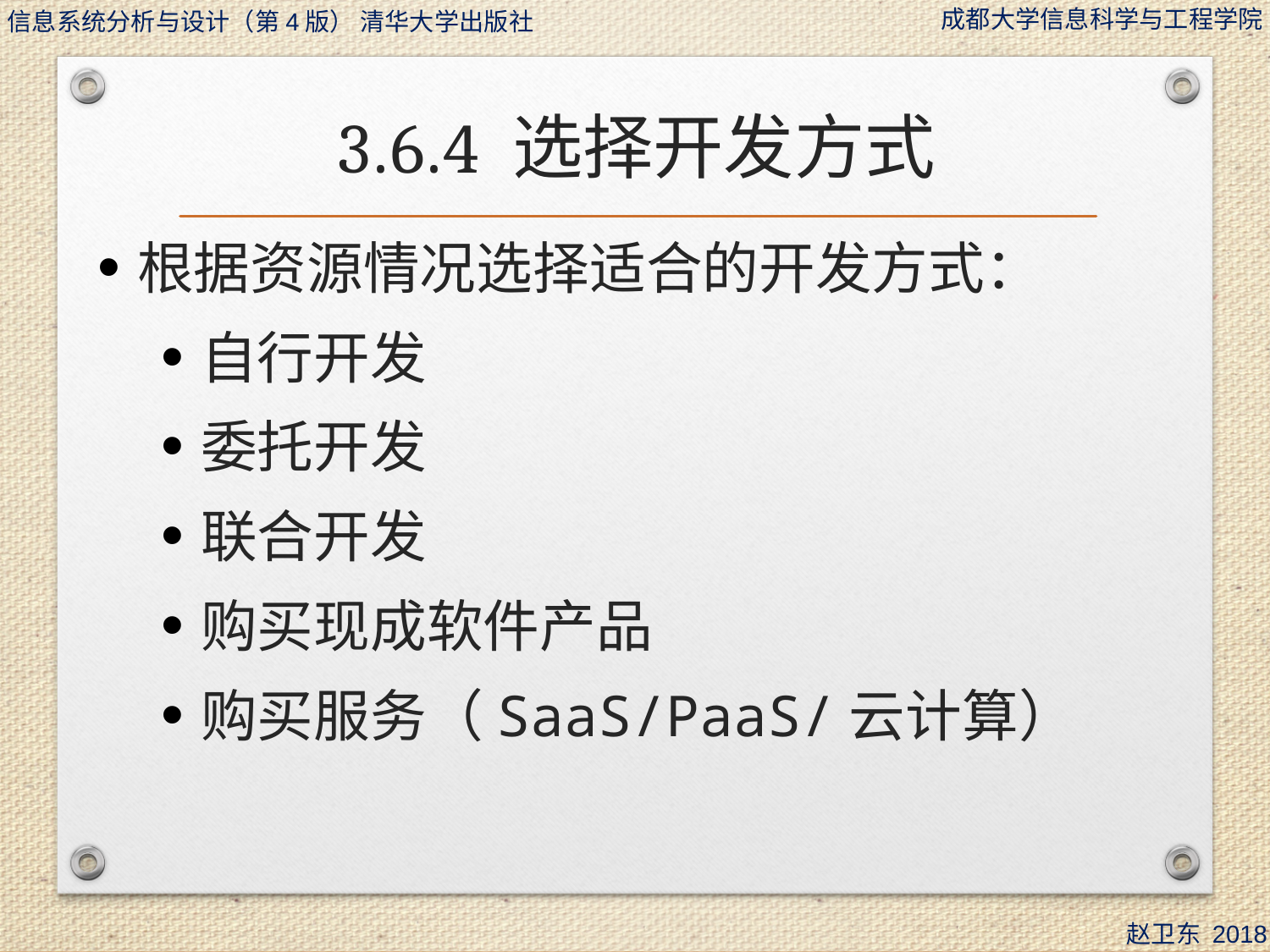

# 3.6.4 选择开发方式
根据资源情况选择适合的开发方式：
自行开发
委托开发
联合开发
购买现成软件产品
购买服务（SaaS/PaaS/云计算）